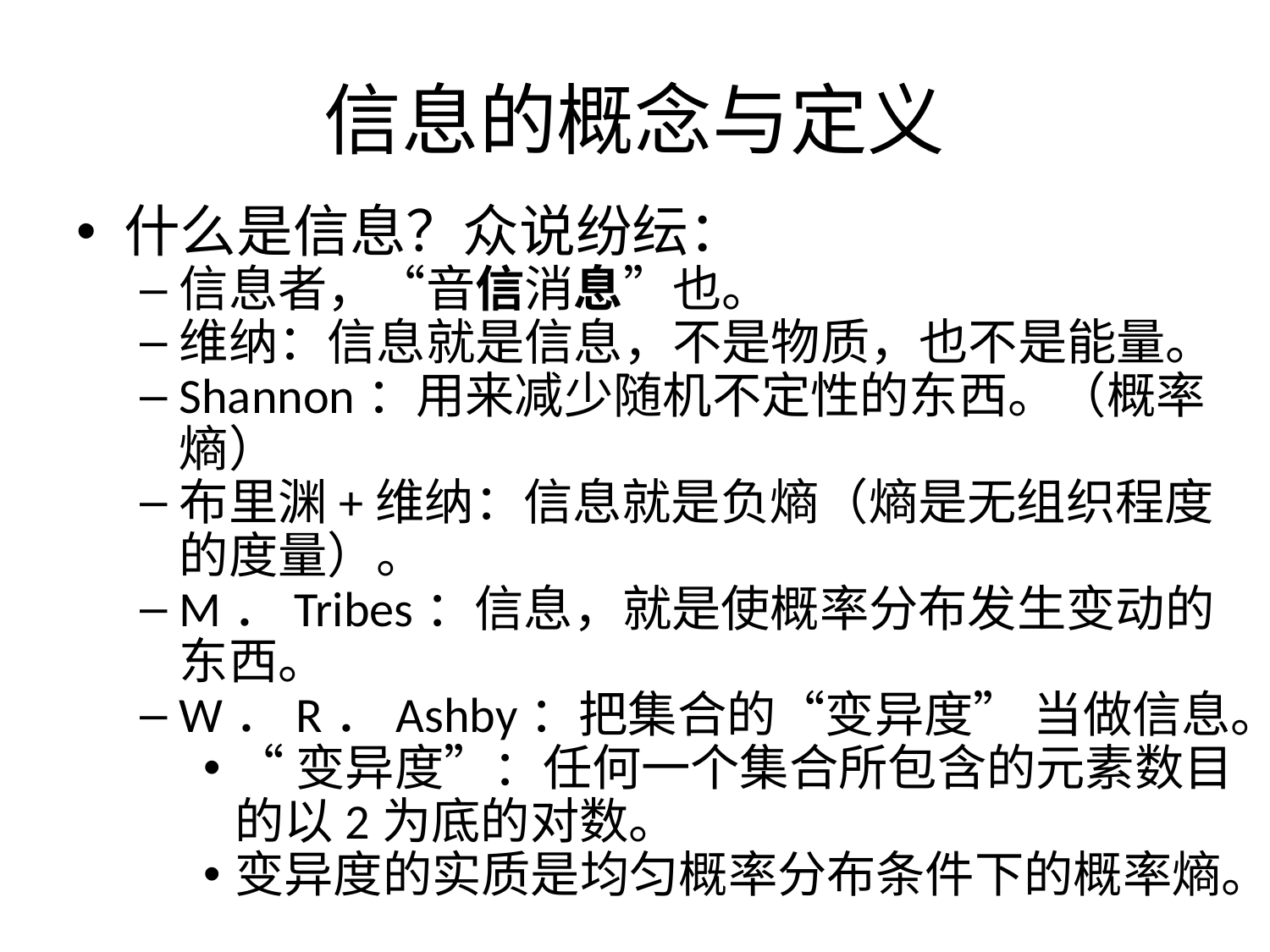

# 信息的概念与定义
什么是信息？众说纷纭：
信息者，“音信消息”也。
维纳：信息就是信息，不是物质，也不是能量。
Shannon：用来减少随机不定性的东西。（概率熵）
布里渊+维纳：信息就是负熵（熵是无组织程度的度量）。
M．Tribes：信息，就是使概率分布发生变动的东西。
W．R．Ashby：把集合的“变异度” 当做信息。
“变异度”：任何一个集合所包含的元素数目的以2为底的对数。
变异度的实质是均匀概率分布条件下的概率熵。